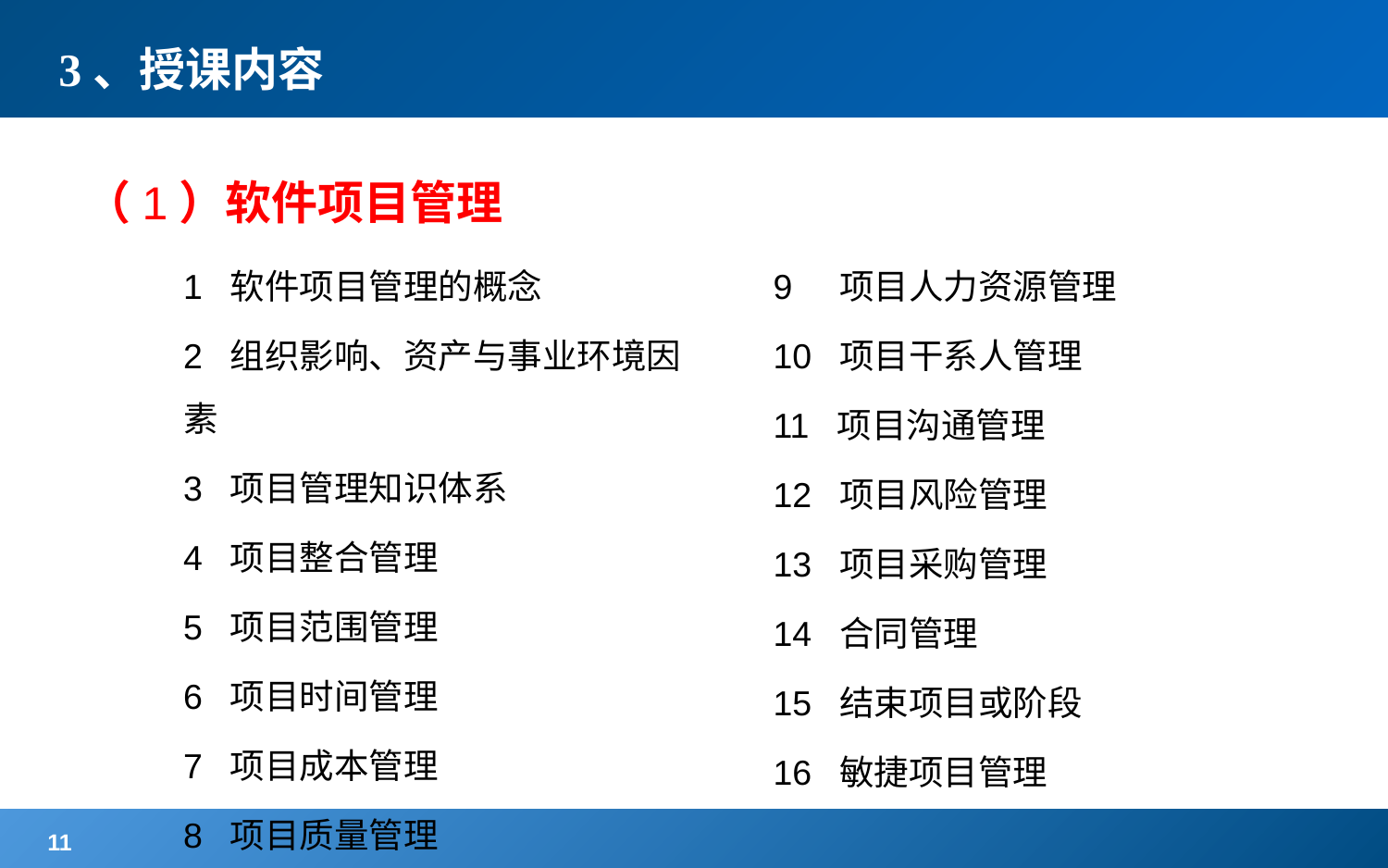

# 3、授课内容
（1）软件项目管理
1  软件项目管理的概念
2  组织影响、资产与事业环境因素
3  项目管理知识体系
4  项目整合管理
5  项目范围管理
6  项目时间管理
7  项目成本管理
8  项目质量管理

9    项目人力资源管理
10  项目干系人管理
11  项目沟通管理
12  项目风险管理
13  项目采购管理
14  合同管理
15  结束项目或阶段
16  敏捷项目管理